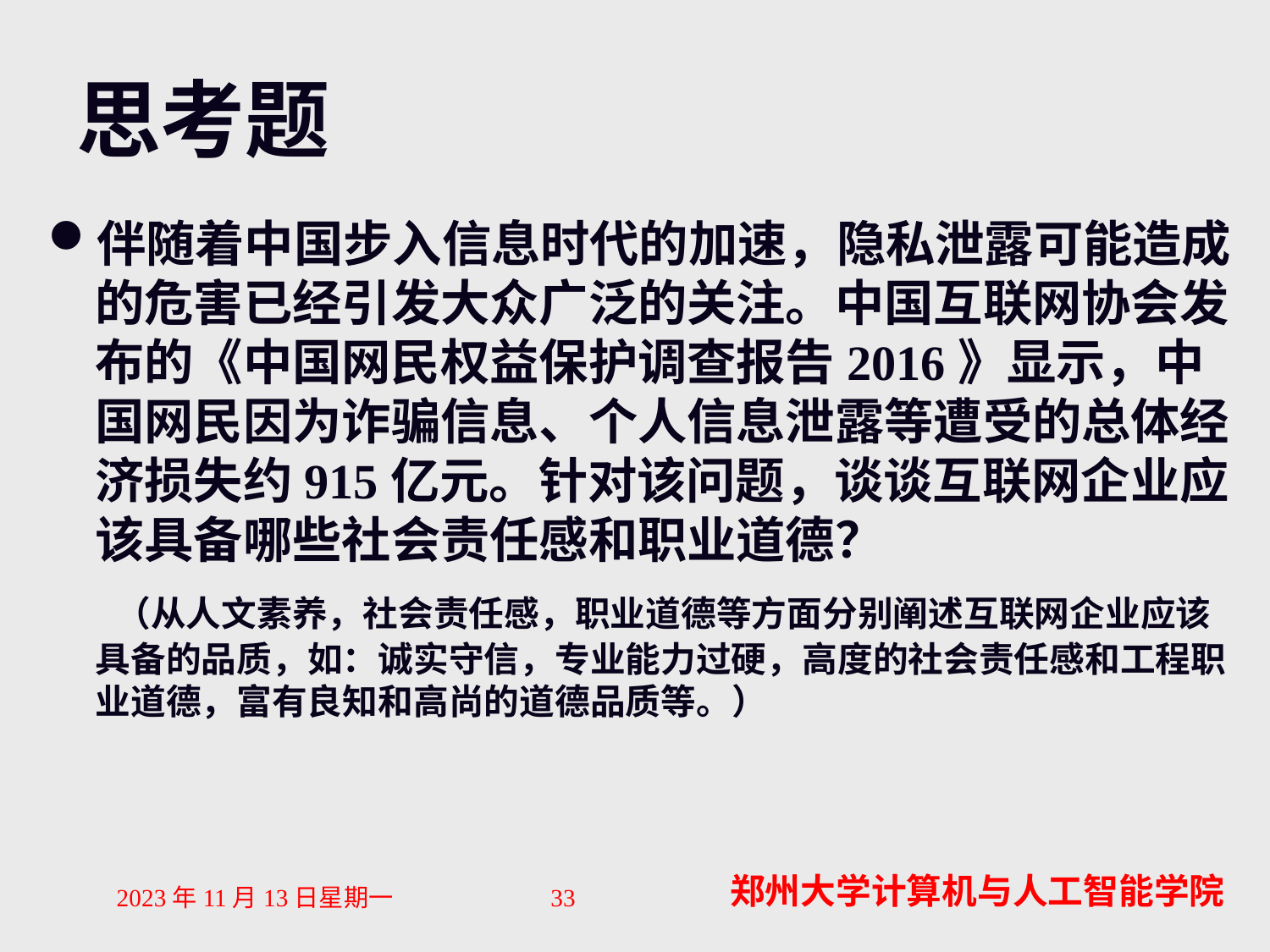

# 思考题
伴随着中国步入信息时代的加速，隐私泄露可能造成的危害已经引发大众广泛的关注。中国互联网协会发布的《中国网民权益保护调查报告2016》显示，中国网民因为诈骗信息、个人信息泄露等遭受的总体经济损失约915亿元。针对该问题，谈谈互联网企业应该具备哪些社会责任感和职业道德？
     （从人文素养，社会责任感，职业道德等方面分别阐述互联网企业应该具备的品质，如：诚实守信，专业能力过硬，高度的社会责任感和工程职业道德，富有良知和高尚的道德品质等。）